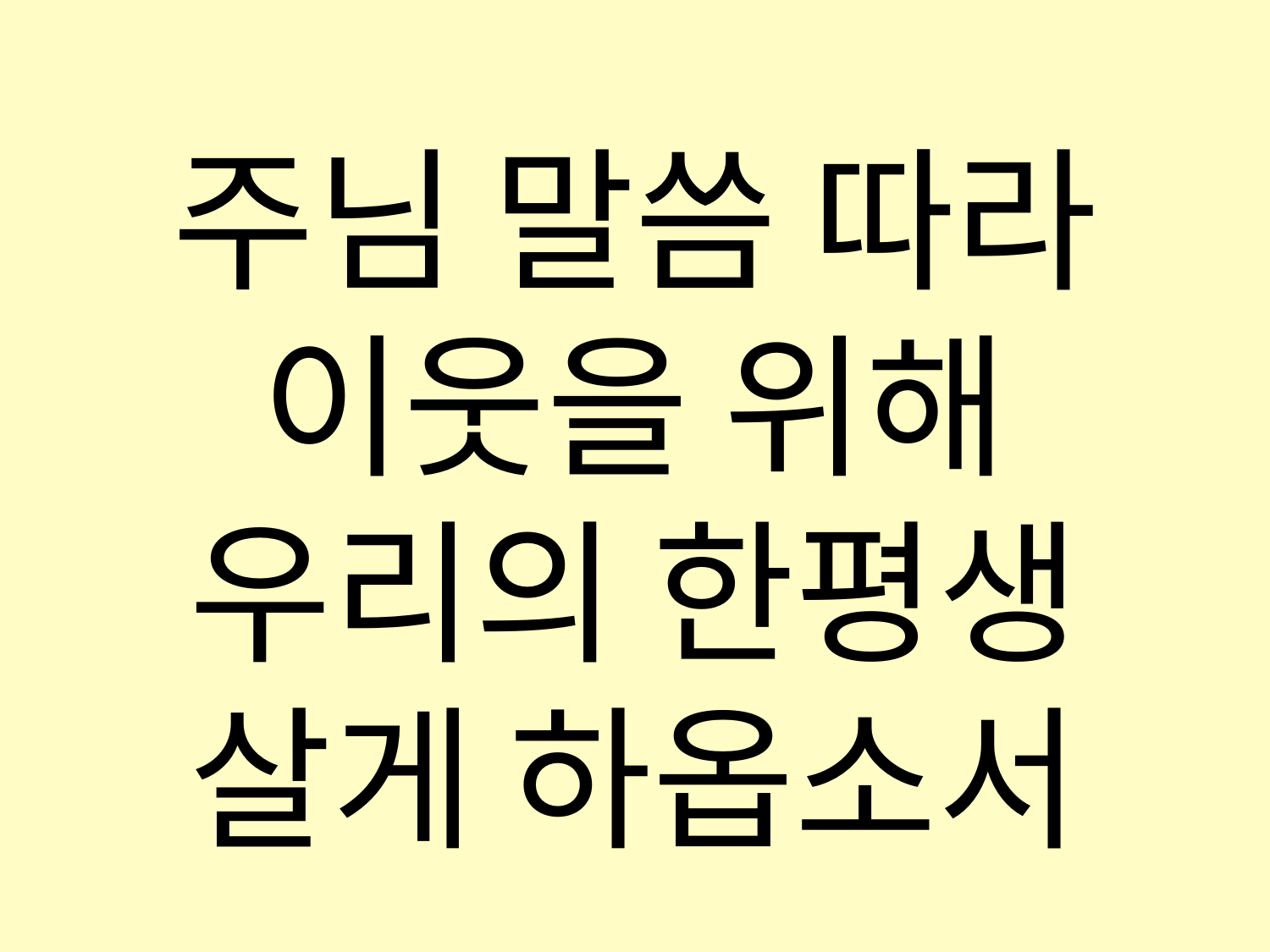

주님 말씀 따라
이웃을 위해
우리의 한평생
살게 하옵소서